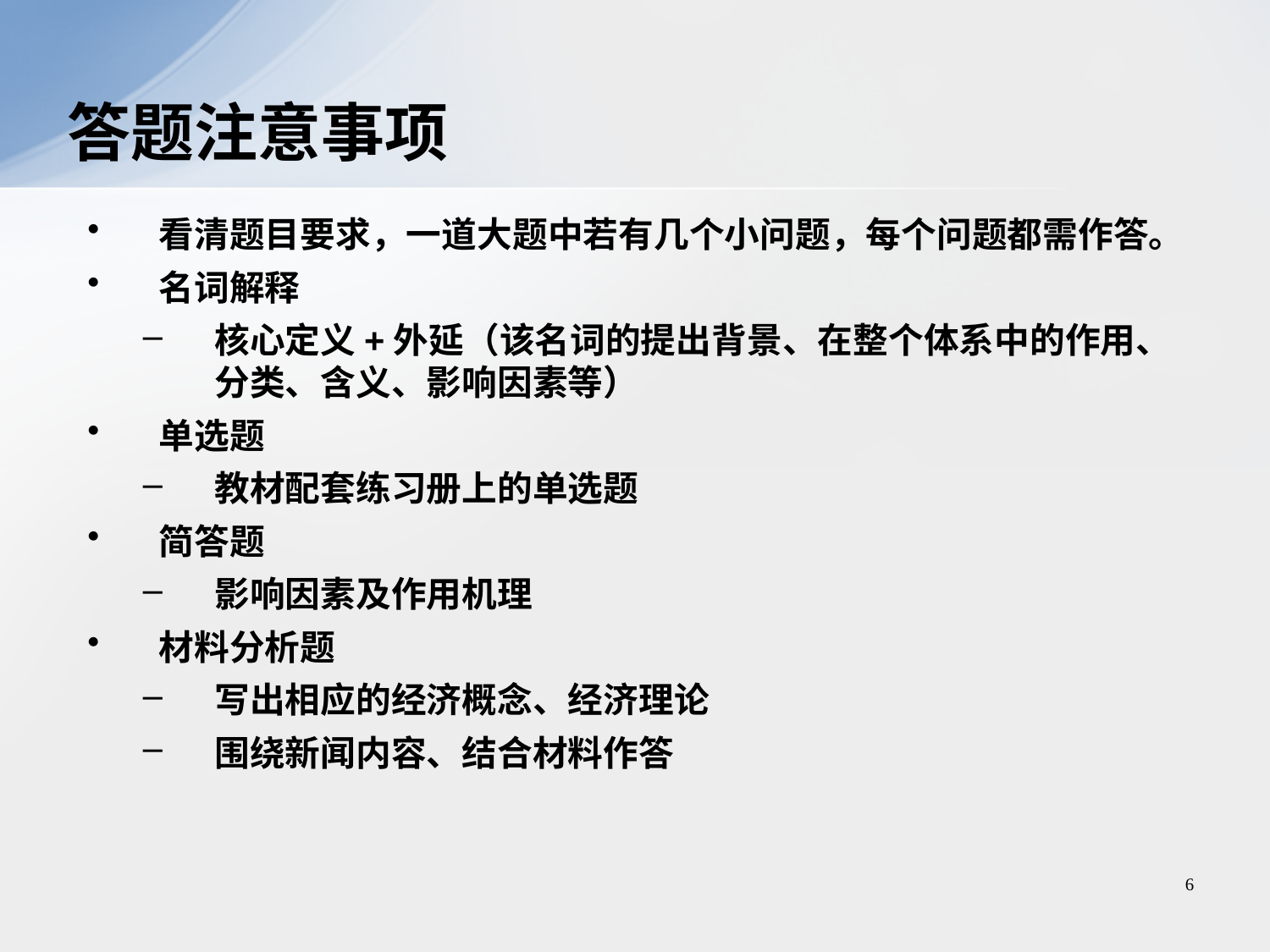

# 答题注意事项
看清题目要求，一道大题中若有几个小问题，每个问题都需作答。
名词解释
核心定义+外延（该名词的提出背景、在整个体系中的作用、分类、含义、影响因素等）
单选题
教材配套练习册上的单选题
简答题
影响因素及作用机理
材料分析题
写出相应的经济概念、经济理论
围绕新闻内容、结合材料作答
6